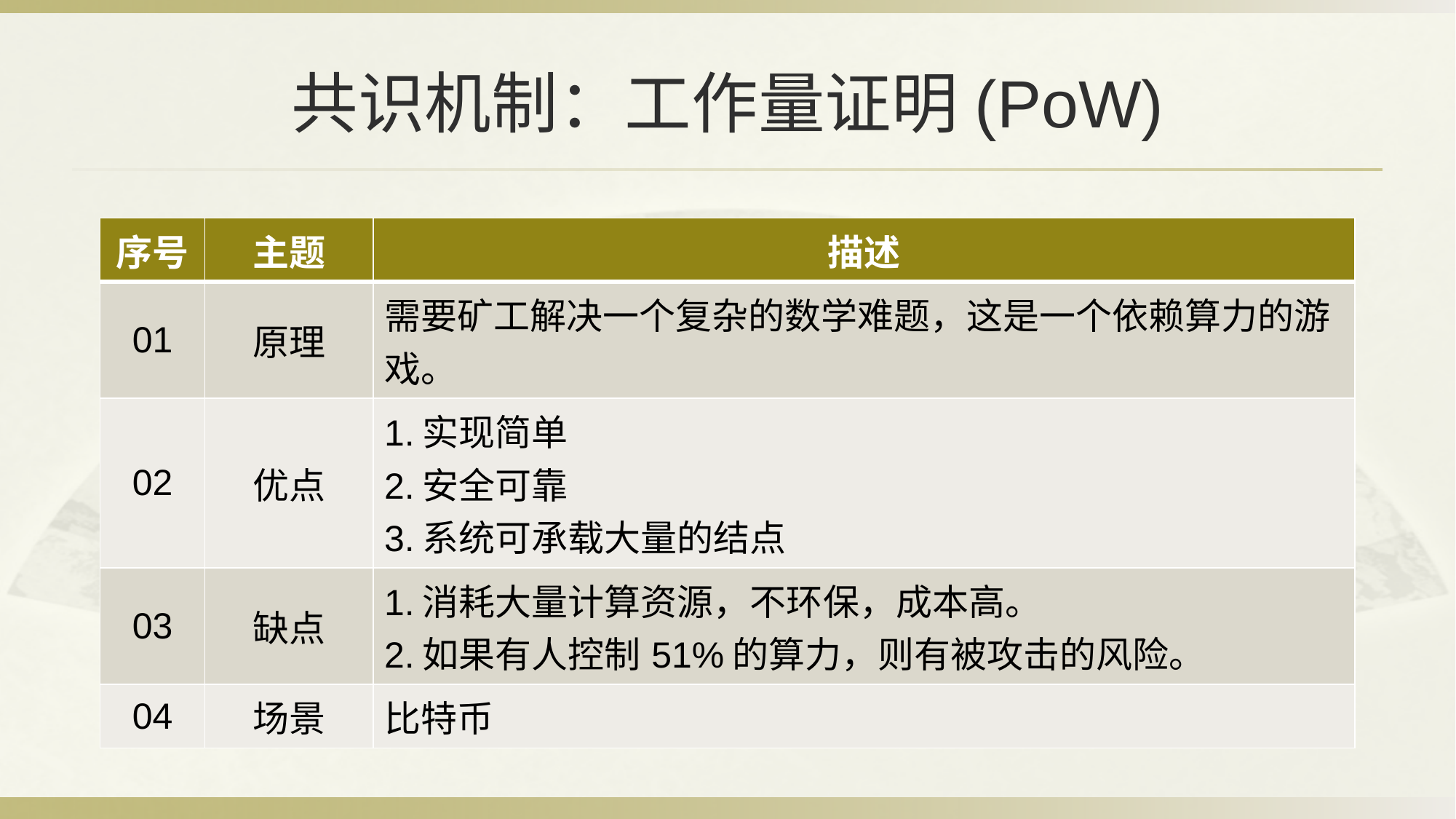

# 共识机制：工作量证明(PoW)

| 序号 | 主题 | 描述 |
| --- | --- | --- |
| 01 | 原理 | 需要矿工解决一个复杂的数学难题，这是一个依赖算力的游戏。 |
| 02 | 优点 | 1.实现简单 2.安全可靠 3.系统可承载大量的结点 |
| 03 | 缺点 | 1.消耗大量计算资源，不环保，成本高。 2.如果有人控制51%的算力，则有被攻击的风险。 |
| 04 | 场景 | 比特币 |